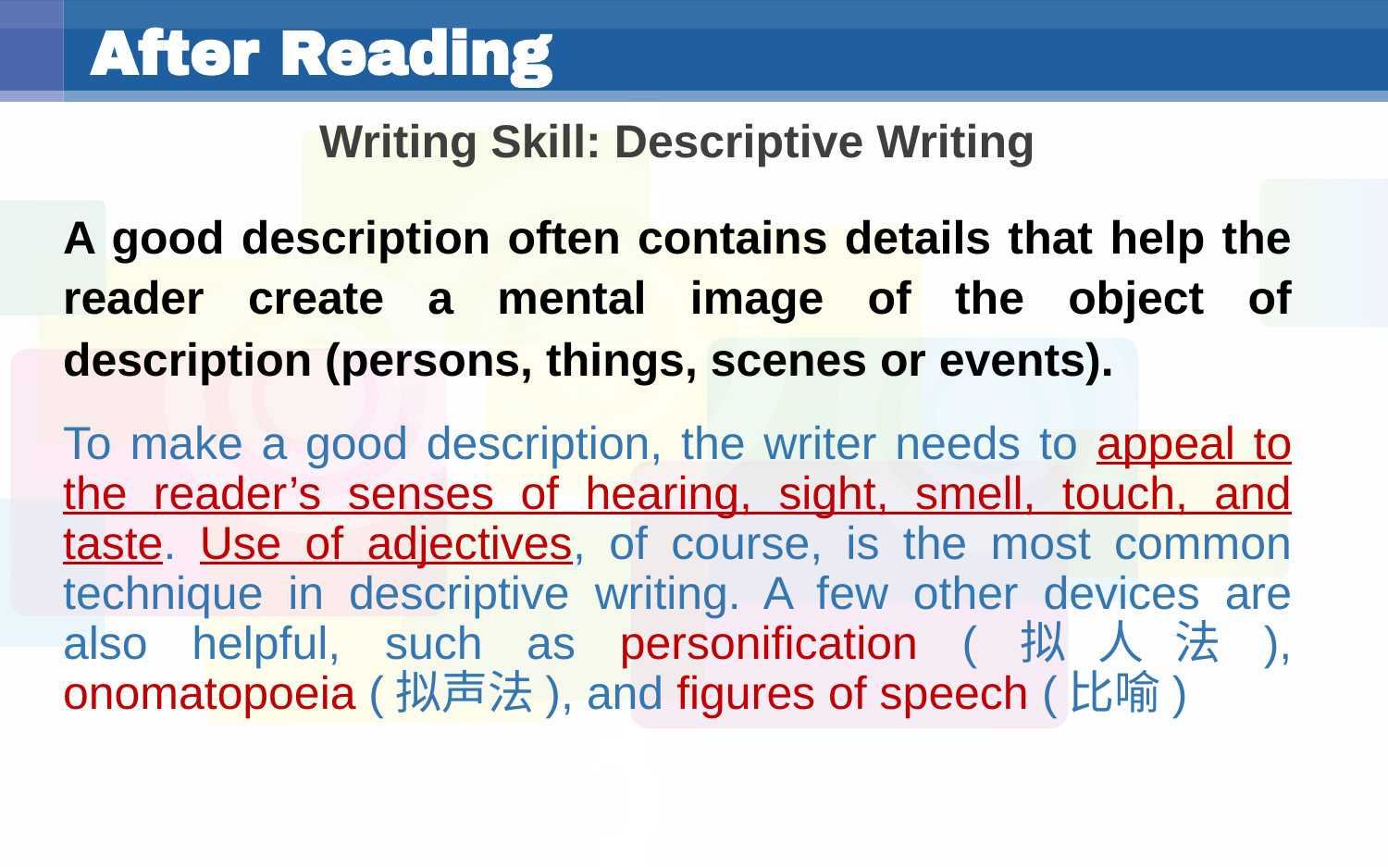

# After Reading
Writing Skill: Descriptive Writing
A good description often contains details that help the reader create a mental image of the object of description (persons, things, scenes or events).
To make a good description, the writer needs to appeal to the reader’s senses of hearing, sight, smell, touch, and taste. Use of adjectives, of course, is the most common technique in descriptive writing. A few other devices are also helpful, such as personification (拟人法), onomatopoeia (拟声法), and figures of speech (比喻)